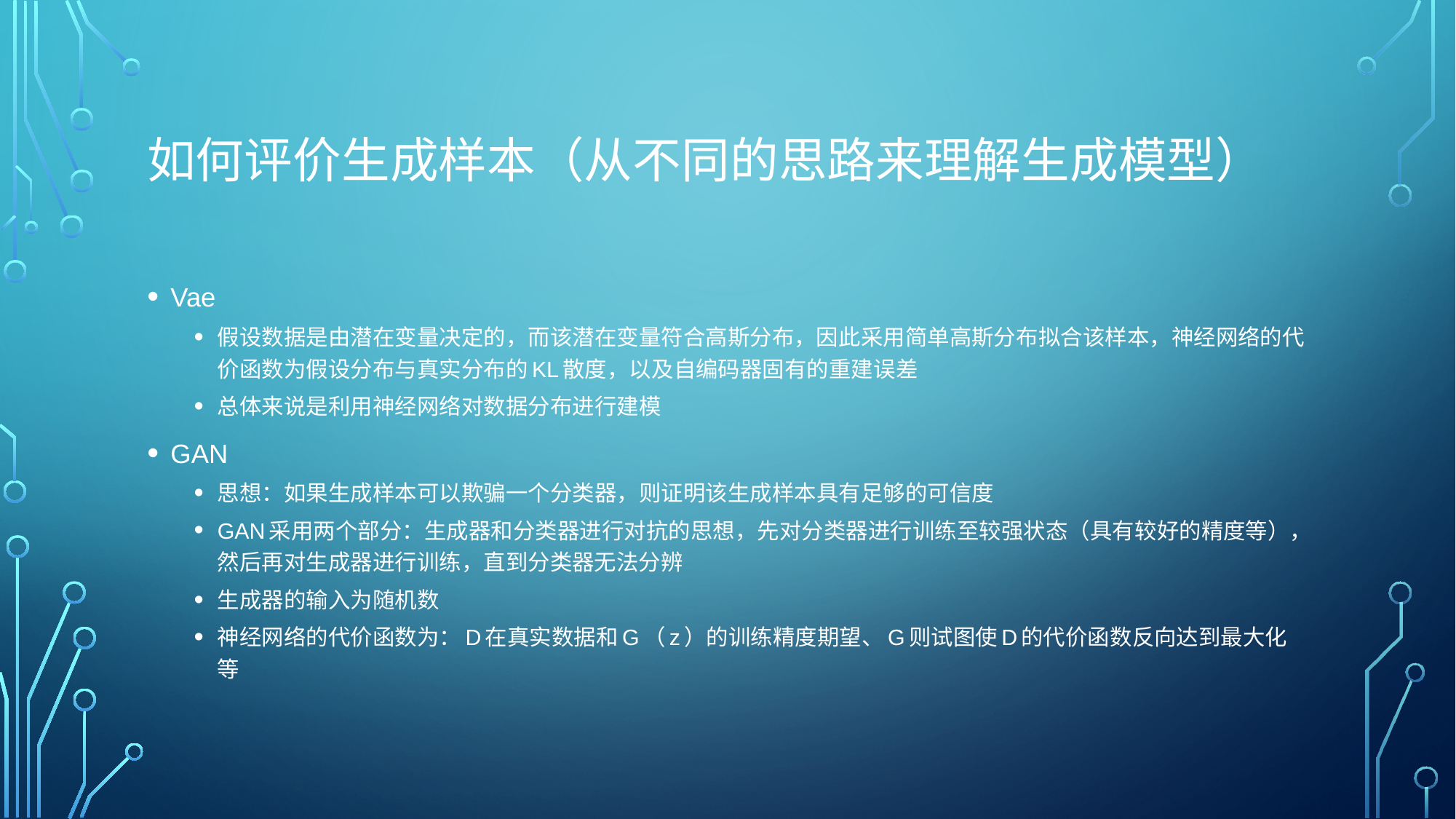

# 如何评价生成样本（从不同的思路来理解生成模型）
Vae
假设数据是由潜在变量决定的，而该潜在变量符合高斯分布，因此采用简单高斯分布拟合该样本，神经网络的代价函数为假设分布与真实分布的KL散度，以及自编码器固有的重建误差
总体来说是利用神经网络对数据分布进行建模
GAN
思想：如果生成样本可以欺骗一个分类器，则证明该生成样本具有足够的可信度
GAN采用两个部分：生成器和分类器进行对抗的思想，先对分类器进行训练至较强状态（具有较好的精度等），然后再对生成器进行训练，直到分类器无法分辨
生成器的输入为随机数
神经网络的代价函数为：D在真实数据和G（z）的训练精度期望、G则试图使D的代价函数反向达到最大化等